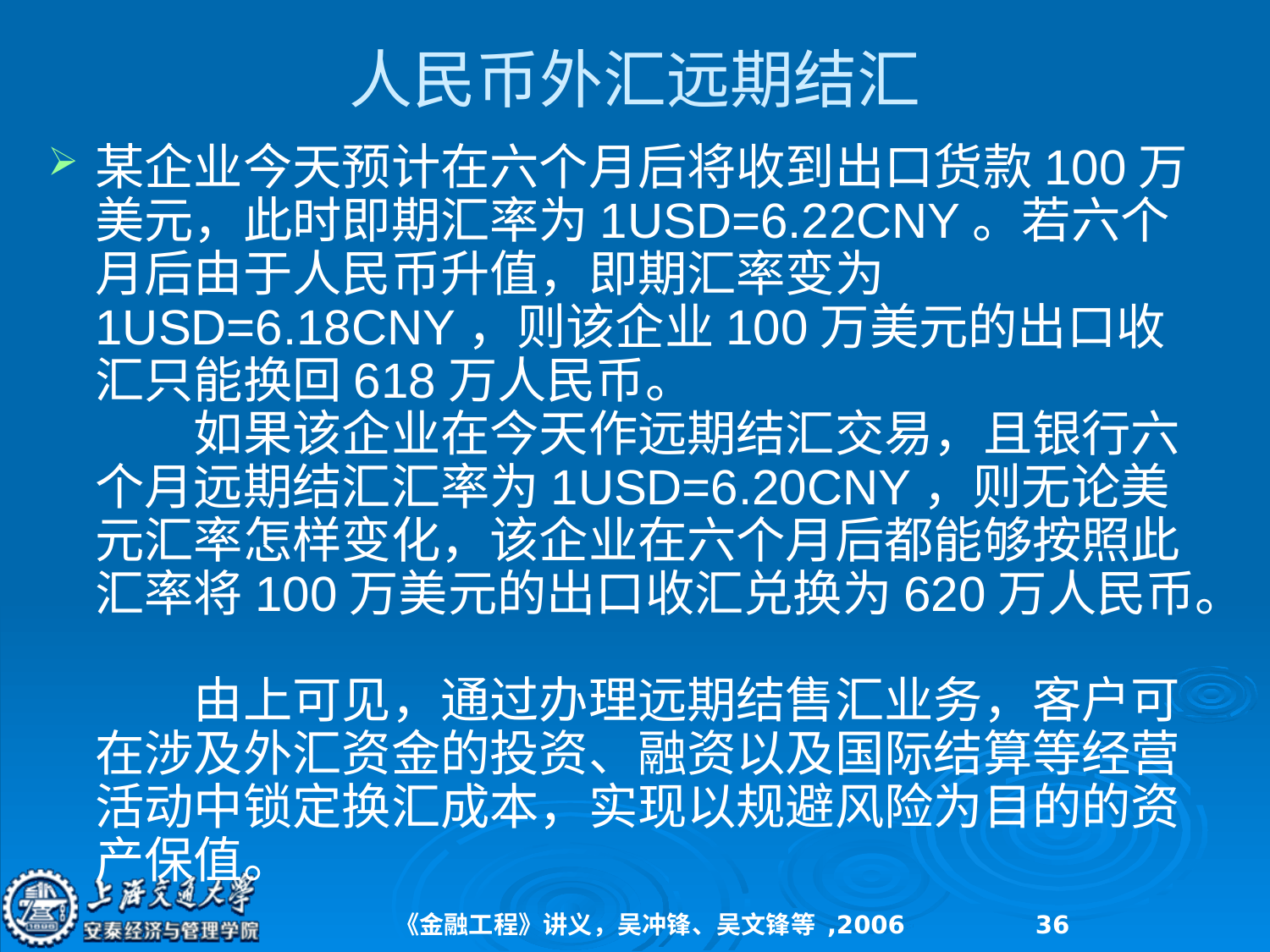

# 人民币外汇远期结汇
某企业今天预计在六个月后将收到出口货款100万美元，此时即期汇率为1USD=6.22CNY。若六个月后由于人民币升值，即期汇率变为1USD=6.18CNY，则该企业100万美元的出口收汇只能换回618万人民币。
　　如果该企业在今天作远期结汇交易，且银行六个月远期结汇汇率为1USD=6.20CNY，则无论美元汇率怎样变化，该企业在六个月后都能够按照此汇率将100万美元的出口收汇兑换为620万人民币。
　　由上可见，通过办理远期结售汇业务，客户可在涉及外汇资金的投资、融资以及国际结算等经营活动中锁定换汇成本，实现以规避风险为目的的资产保值。